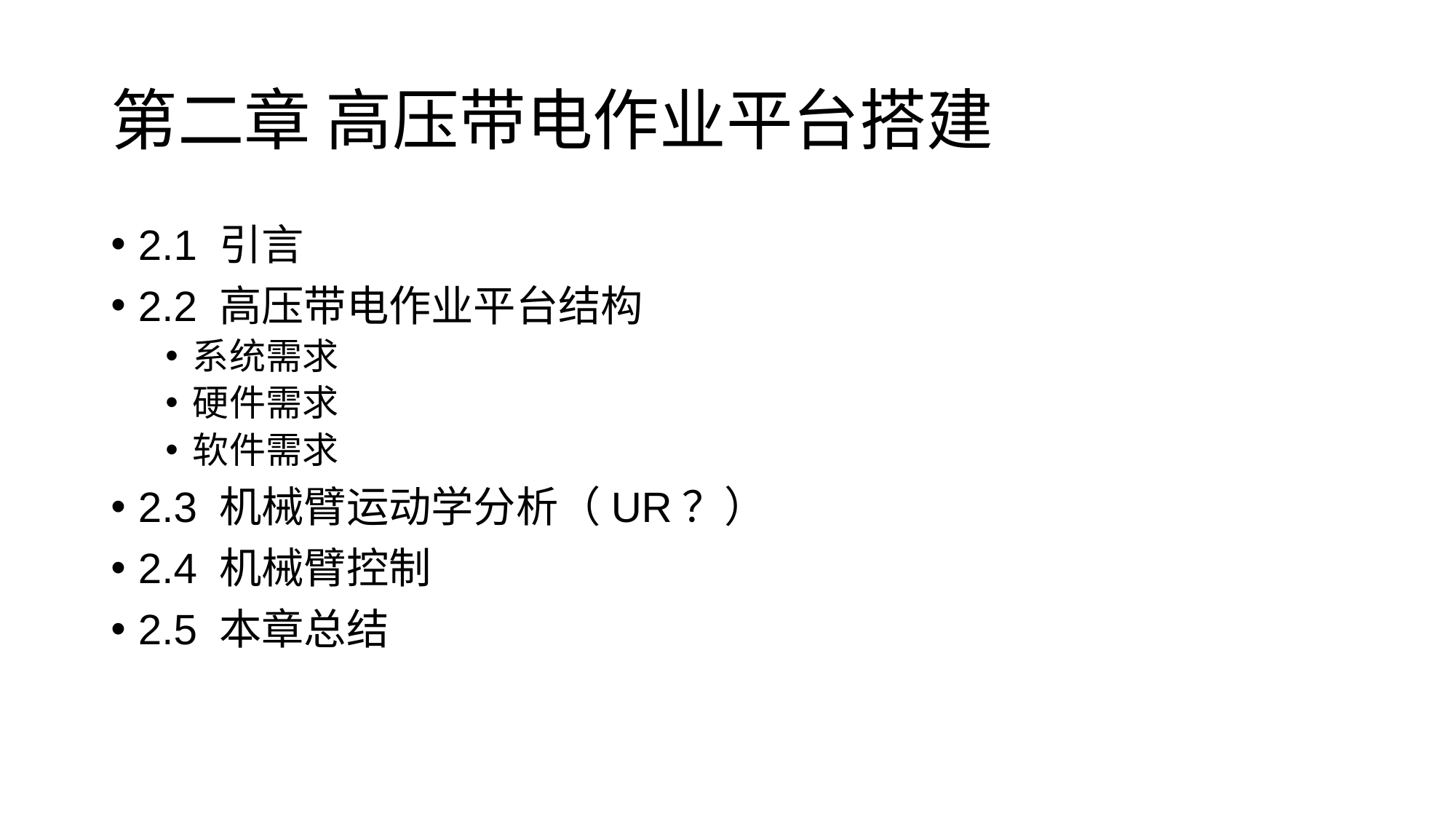

# 第二章 高压带电作业平台搭建
2.1 引言
2.2 高压带电作业平台结构
系统需求
硬件需求
软件需求
2.3 机械臂运动学分析（UR？）
2.4 机械臂控制
2.5 本章总结